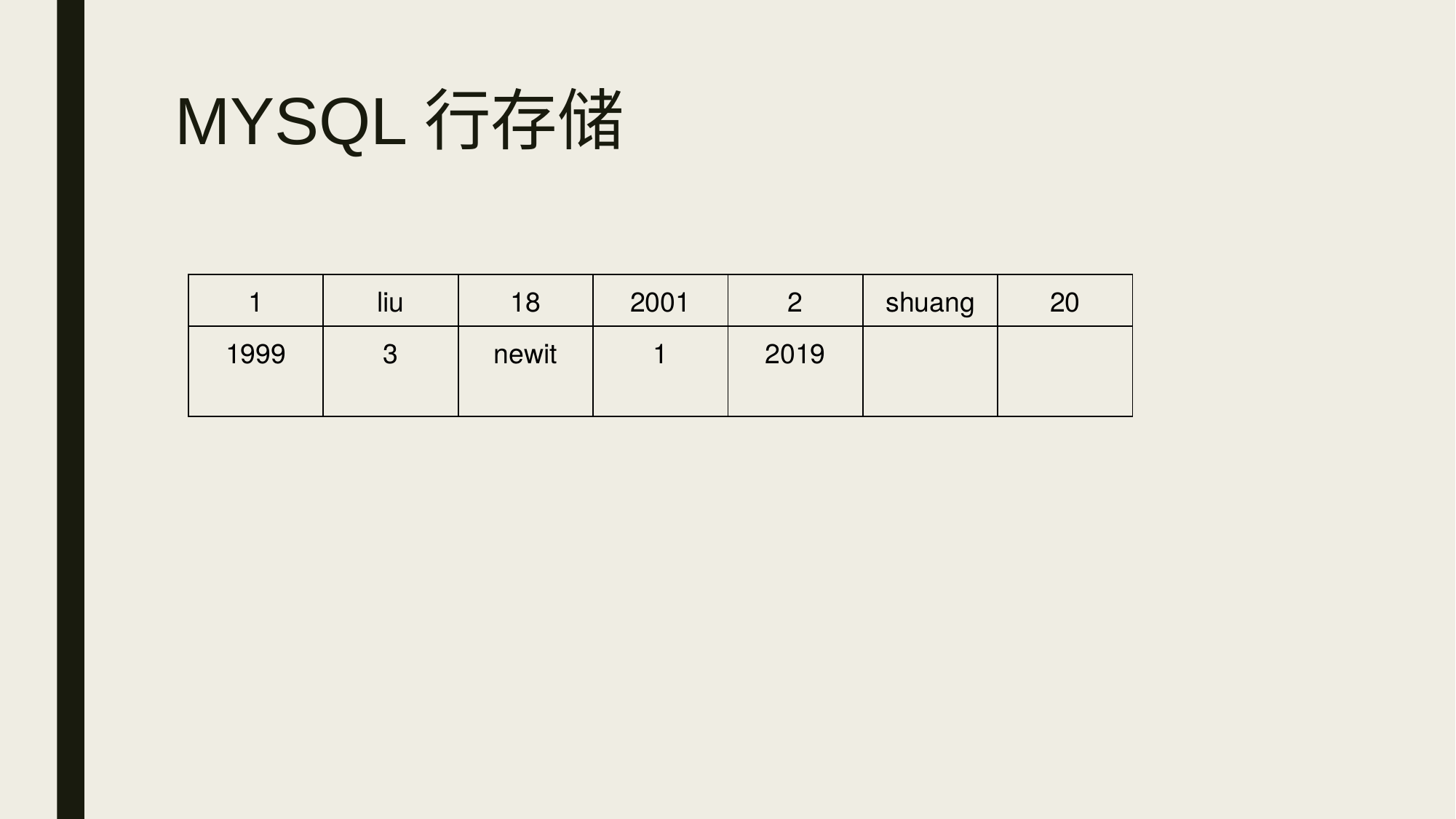

# MYSQL行存储
| 1 | liu | 18 | 2001 | 2 | shuang | 20 |
| --- | --- | --- | --- | --- | --- | --- |
| 1999 | 3 | newit | 1 | 2019 |  |  |